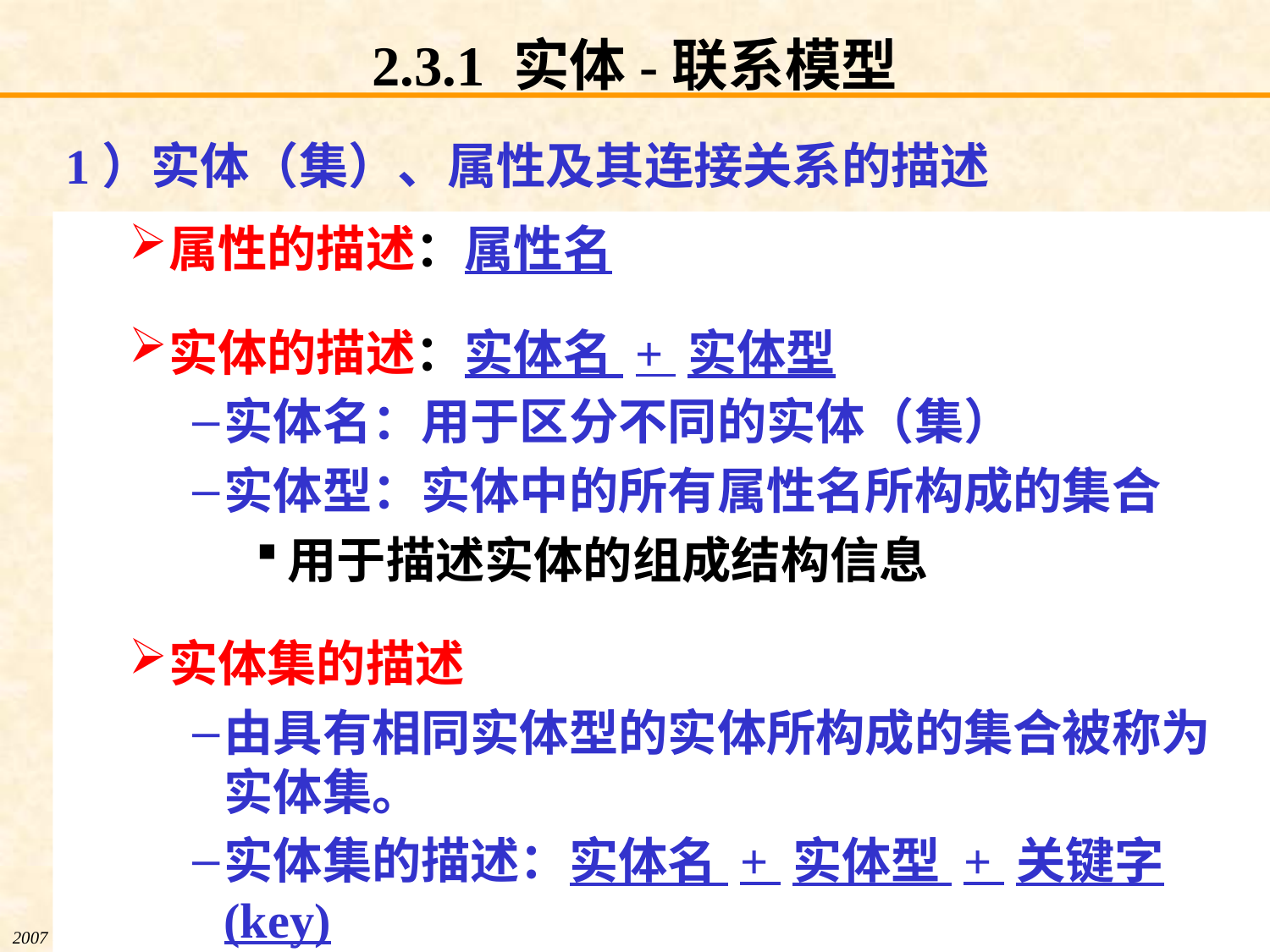

# 2.3.1 实体-联系模型
1）实体（集）、属性及其连接关系的描述
属性的描述：属性名

实体的描述：实体名 + 实体型
实体名：用于区分不同的实体（集）
实体型：实体中的所有属性名所构成的集合
用于描述实体的组成结构信息

实体集的描述
由具有相同实体型的实体所构成的集合被称为实体集。
实体集的描述：实体名 + 实体型 + 关键字(key)
51
2007年度-教育部-IBM精品课程—版权所有(C)-南京大学计算机科学与技术系